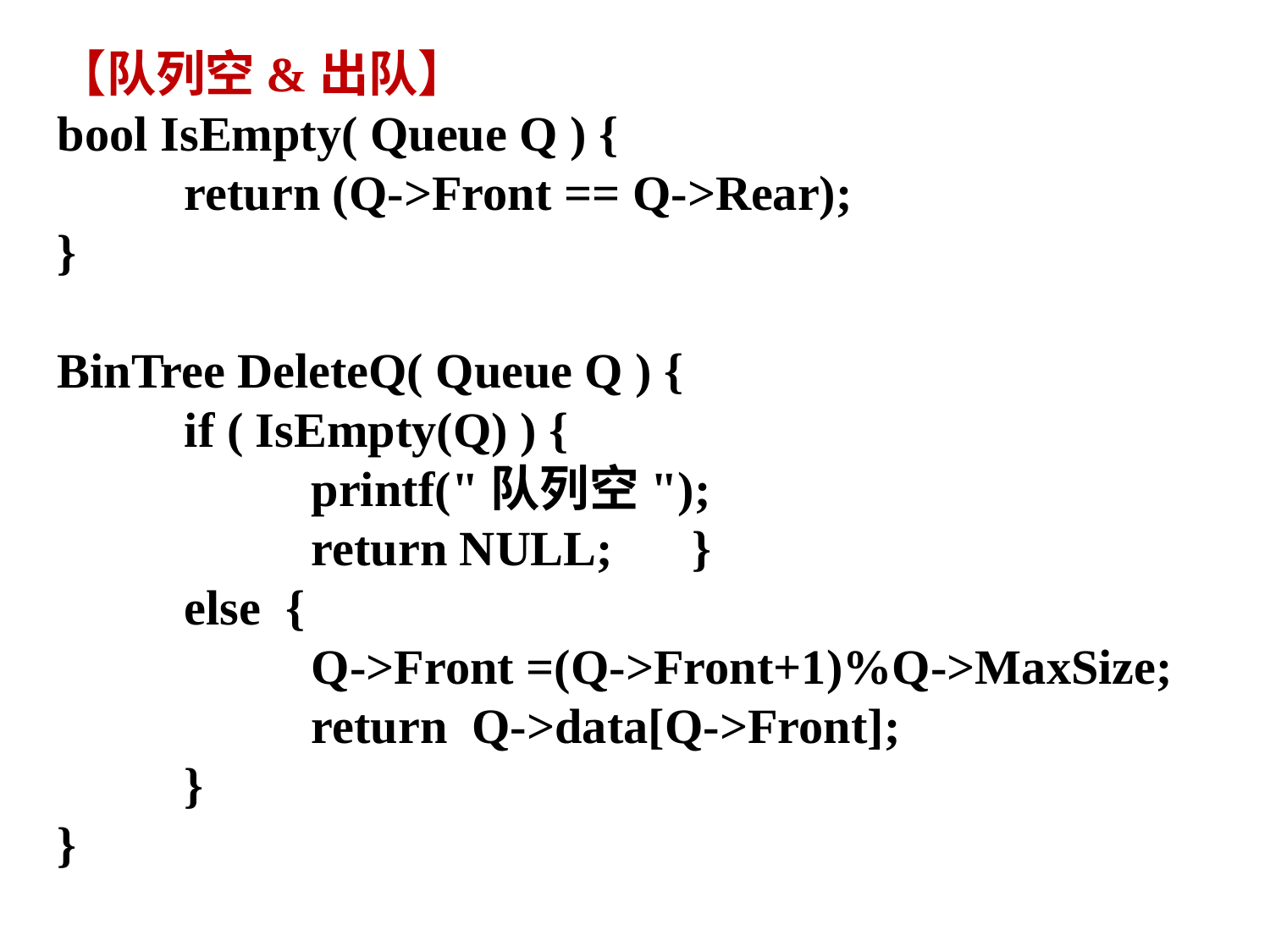

【队列空&出队】
bool IsEmpty( Queue Q ) {
	return (Q->Front == Q->Rear);
}

BinTree DeleteQ( Queue Q ) {
	if ( IsEmpty(Q) ) {
		printf("队列空");
 		return NULL; 	}
	else  {
		Q->Front =(Q->Front+1)%Q->MaxSize;
		return  Q->data[Q->Front];
	}
}